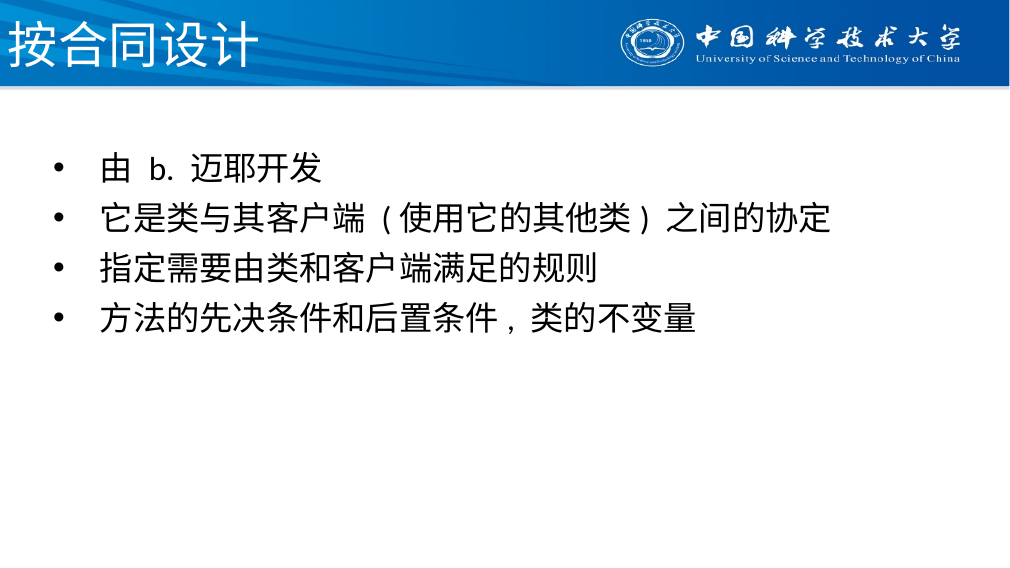

# 按合同设计
由 b. 迈耶开发
它是类与其客户端 (使用它的其他类) 之间的协定
指定需要由类和客户端满足的规则
方法的先决条件和后置条件, 类的不变量